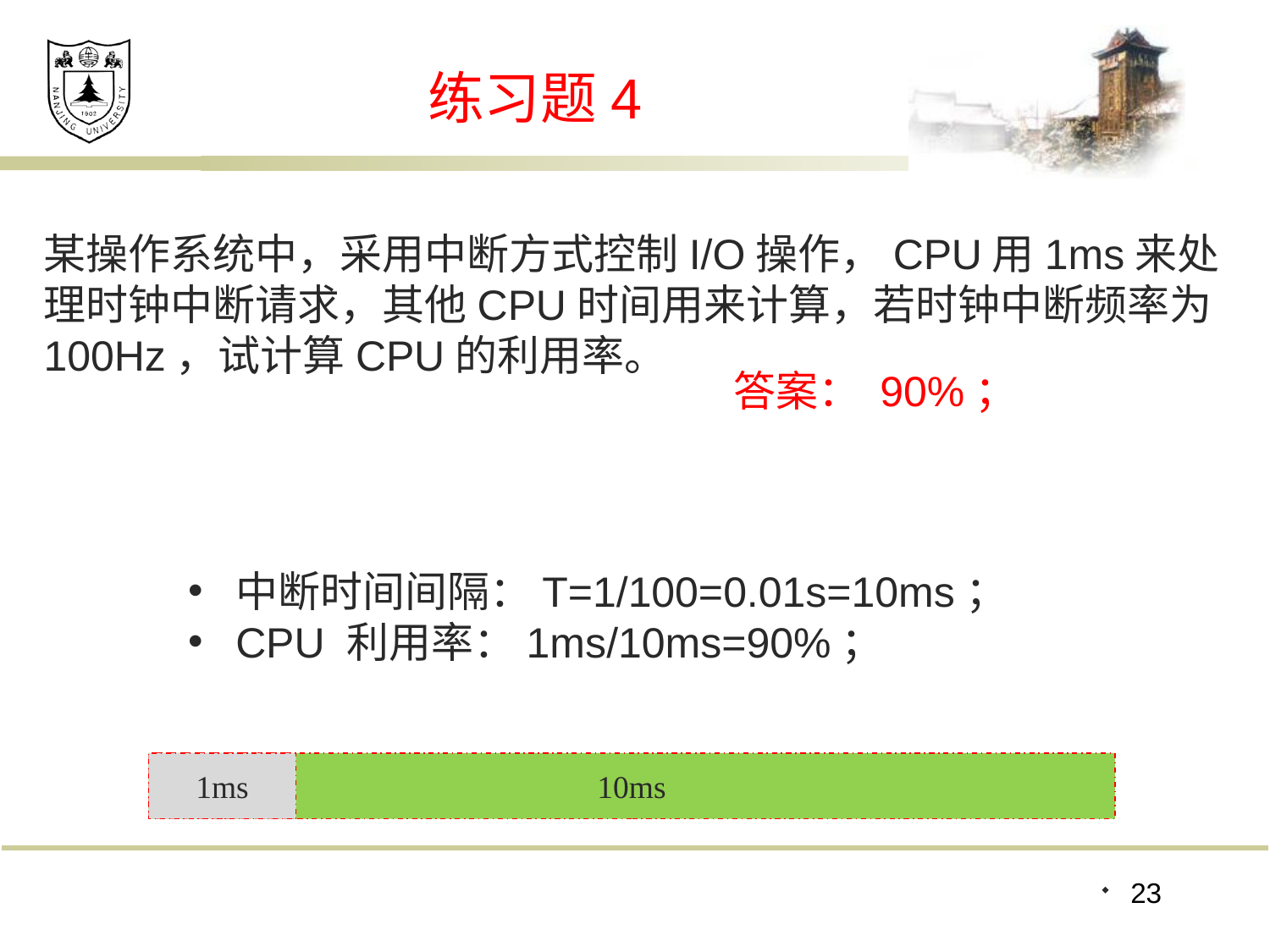

# 练习题4
某操作系统中，采用中断方式控制I/O操作，CPU用1ms来处理时钟中断请求，其他CPU时间用来计算，若时钟中断频率为100Hz，试计算CPU的利用率。

答案： 90%；
中断时间间隔：T=1/100=0.01s=10ms；
CPU 利用率：1ms/10ms=90%；
10ms
1ms
23